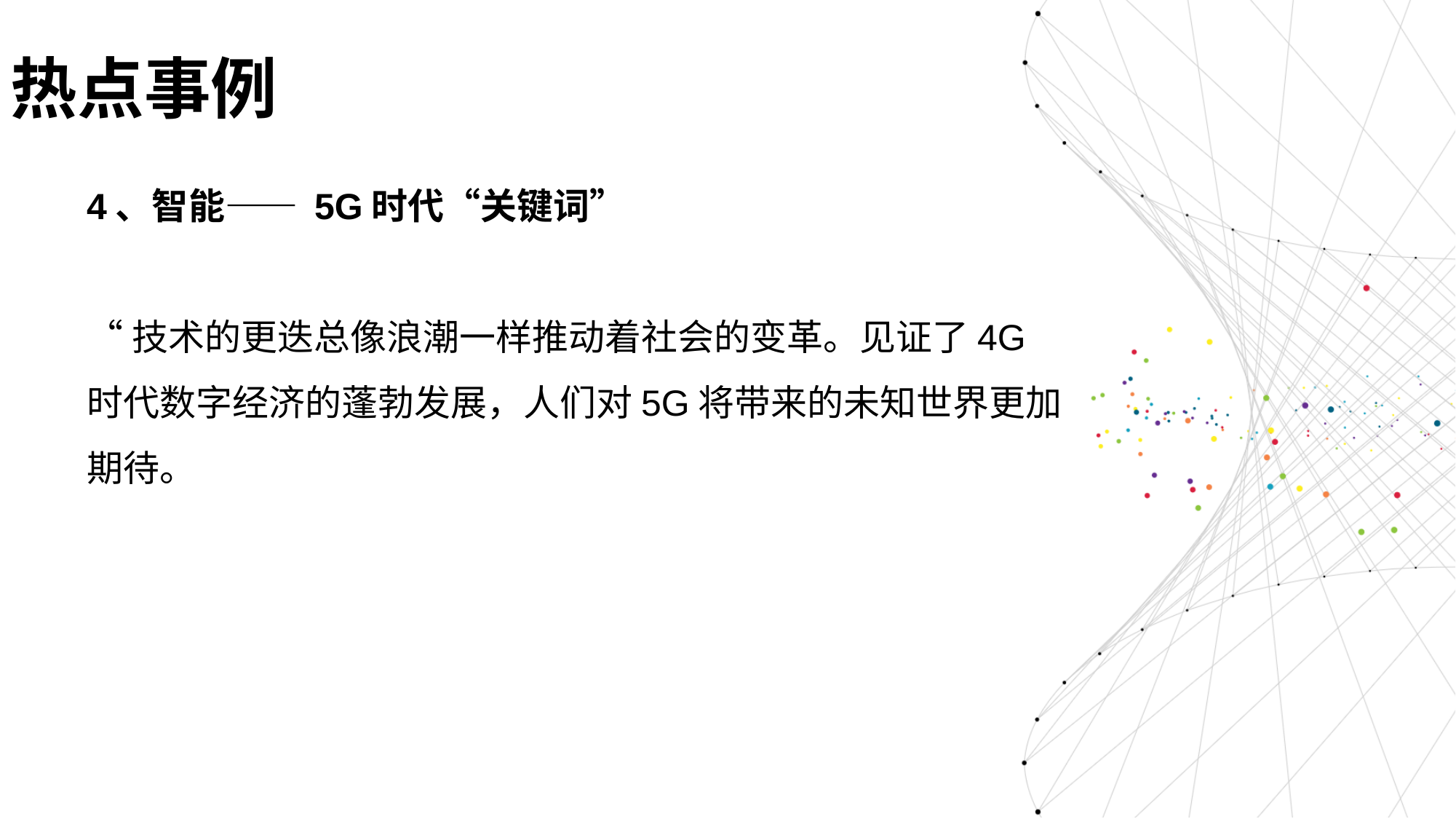

热点事例
4、智能—— 5G时代“关键词”

“技术的更迭总像浪潮一样推动着社会的变革。见证了4G时代数字经济的蓬勃发展，人们对5G将带来的未知世界更加期待。